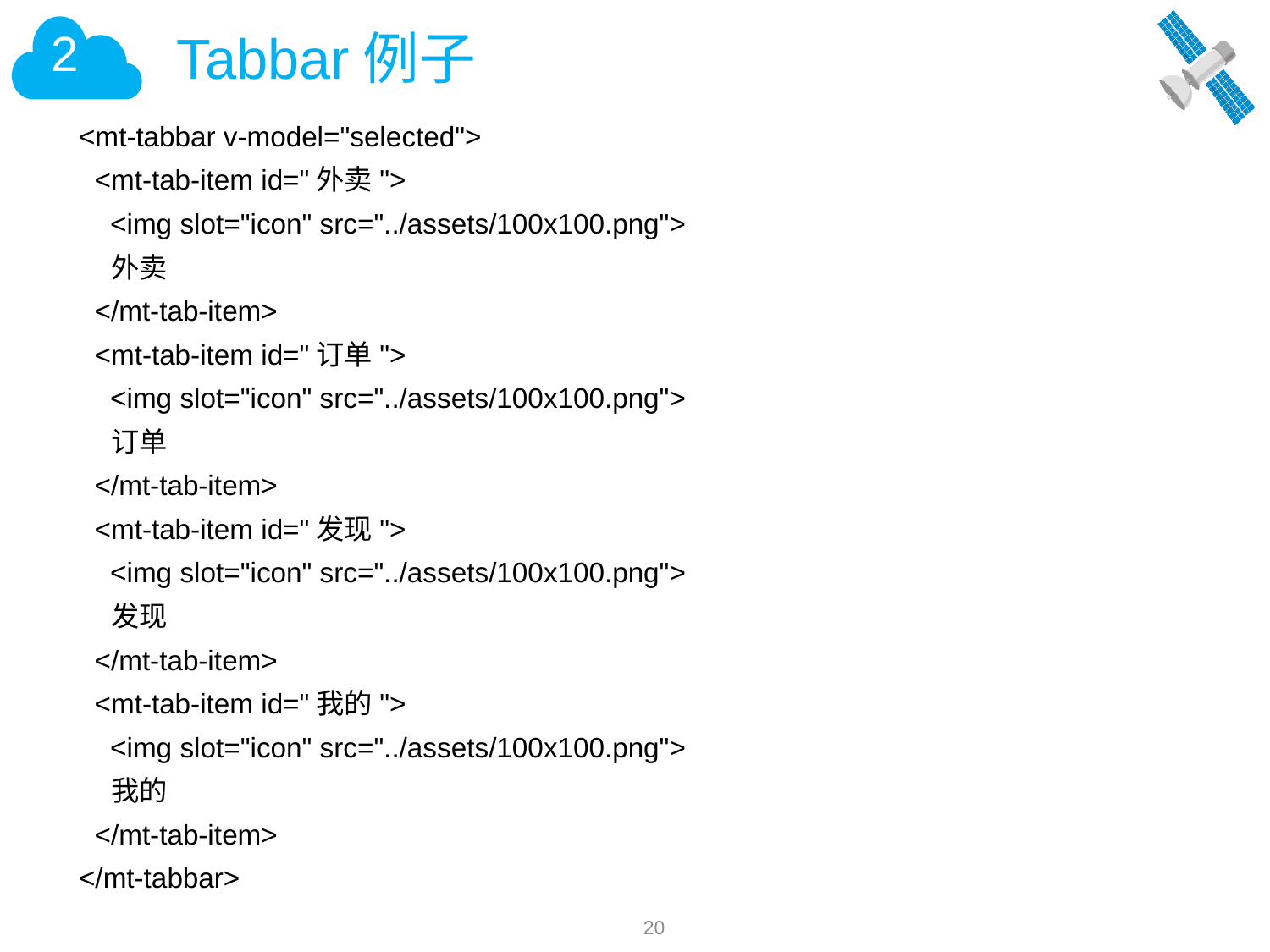

# Tabbar例子
<mt-tabbar v-model="selected">
  <mt-tab-item id="外卖">
    <img slot="icon" src="../assets/100x100.png">
    外卖
  </mt-tab-item>
  <mt-tab-item id="订单">
    <img slot="icon" src="../assets/100x100.png">
    订单
  </mt-tab-item>
  <mt-tab-item id="发现">
    <img slot="icon" src="../assets/100x100.png">
    发现
  </mt-tab-item>
  <mt-tab-item id="我的">
    <img slot="icon" src="../assets/100x100.png">
    我的
  </mt-tab-item>
</mt-tabbar>
20